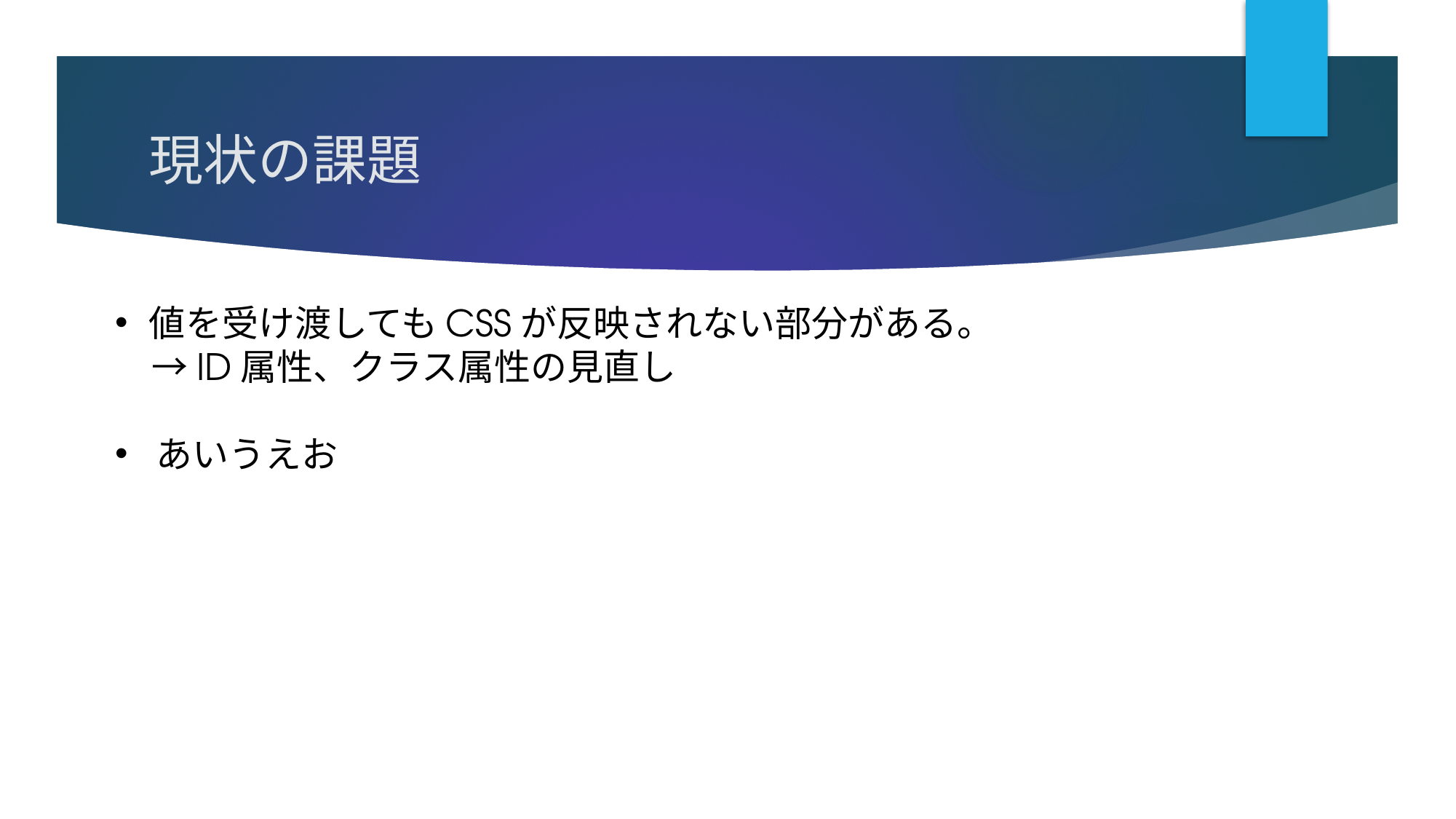

# 現状の課題
値を受け渡してもCSSが反映されない部分がある。
　→ID属性、クラス属性の見直し

あいうえお